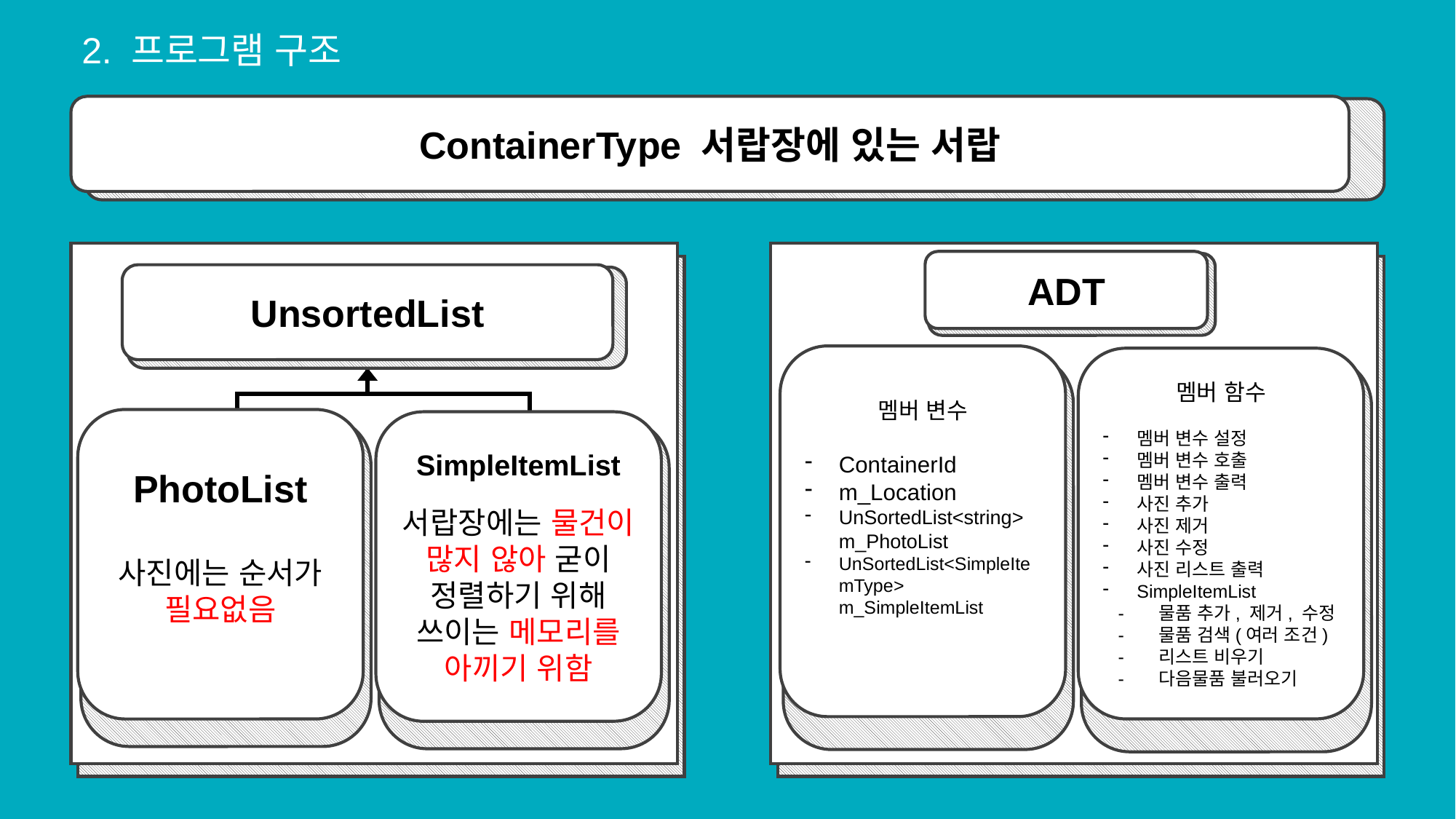

2. 프로그램 구조
ContainerType 서랍장에 있는 서랍

ADT

UnsortedList

멤버 변수

ContainerId
m_Location
UnSortedList<string> m_PhotoList
UnSortedList<SimpleItemType> m_SimpleItemList

멤버 함수

멤버 변수 설정
멤버 변수 호출
멤버 변수 출력
사진 추가
사진 제거
사진 수정
사진 리스트 출력
SimpleItemList
   -      물품 추가, 제거, 수정
   -      물품 검색(여러 조건)
   -      리스트 비우기
   -      다음물품 불러오기

PhotoList

사진에는 순서가 필요없음

SimpleItemList

서랍장에는 물건이 많지 않아 굳이 정렬하기 위해 쓰이는 메모리를 아끼기 위함